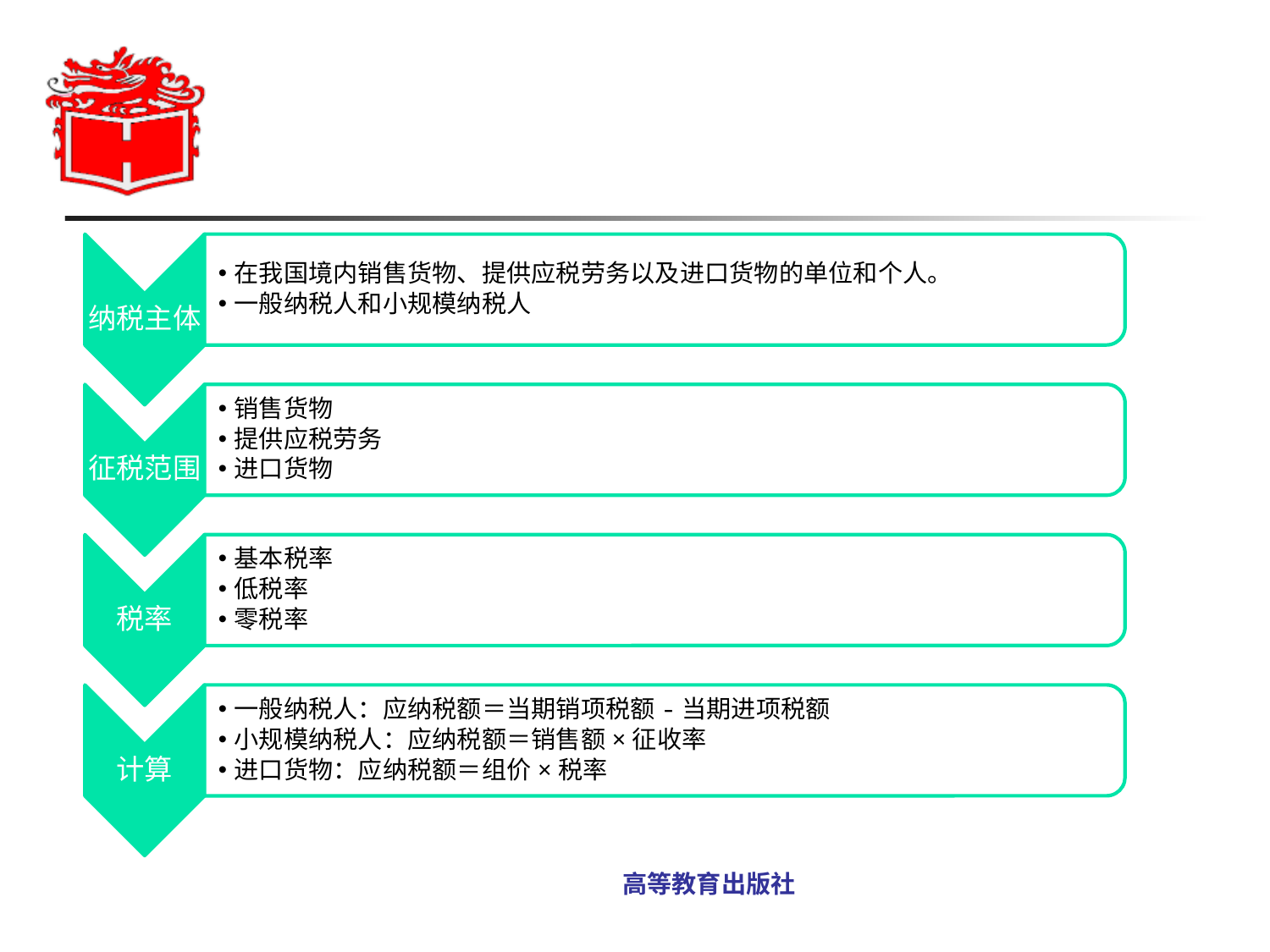

纳税主体
在我国境内销售货物、提供应税劳务以及进口货物的单位和个人。
一般纳税人和小规模纳税人
征税范围
销售货物
提供应税劳务
进口货物
税率
基本税率
低税率
零税率
计算
一般纳税人：应纳税额＝当期销项税额-当期进项税额
小规模纳税人：应纳税额＝销售额×征收率
进口货物：应纳税额＝组价×税率

高等教育出版社